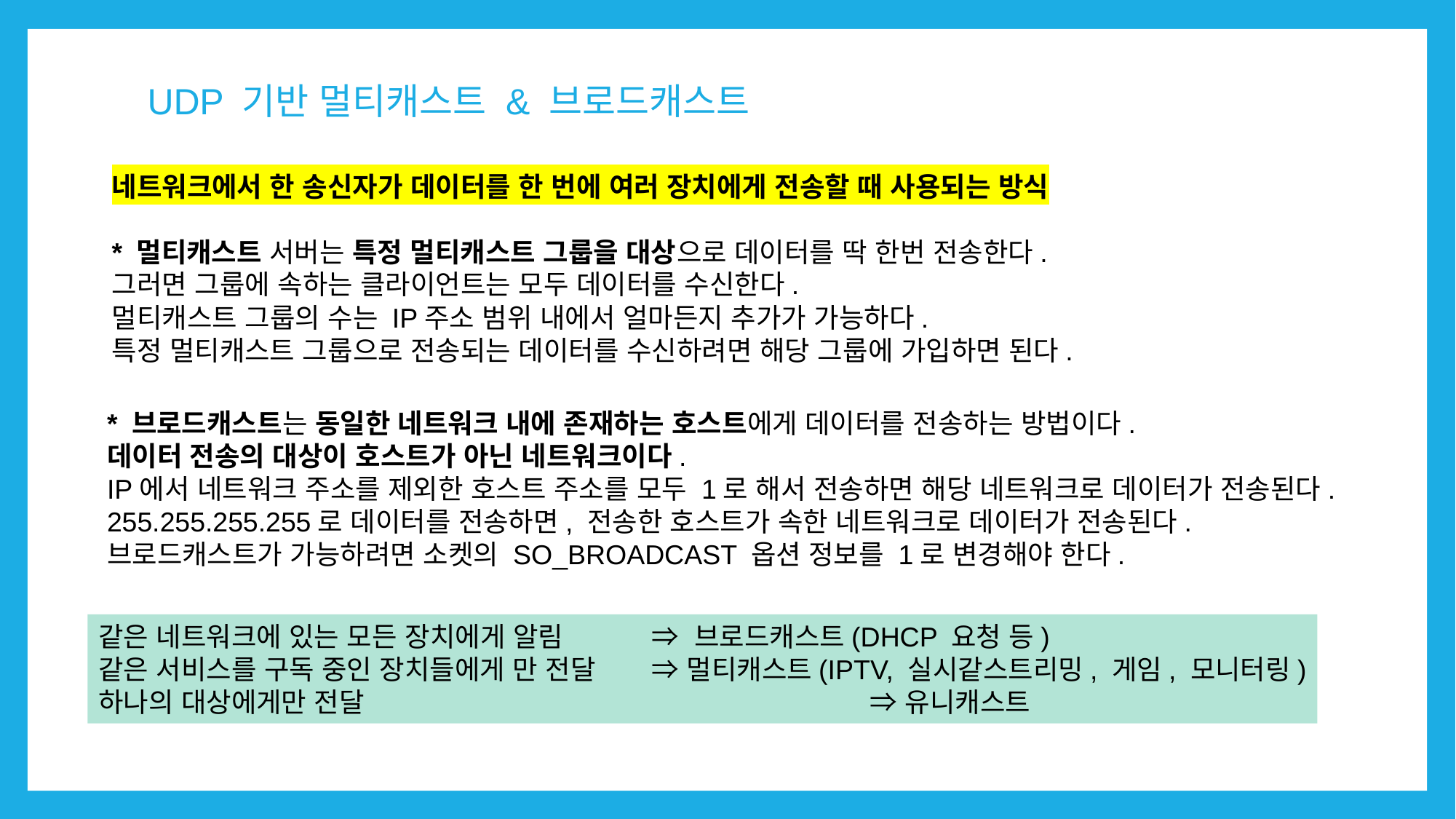

# UDP 기반 멀티캐스트 & 브로드캐스트
네트워크에서 한 송신자가 데이터를 한 번에 여러 장치에게 전송할 때 사용되는 방식

* 멀티캐스트 서버는 특정 멀티캐스트 그룹을 대상으로 데이터를 딱 한번 전송한다.
그러면 그룹에 속하는 클라이언트는 모두 데이터를 수신한다.
멀티캐스트 그룹의 수는 IP주소 범위 내에서 얼마든지 추가가 가능하다.
특정 멀티캐스트 그룹으로 전송되는 데이터를 수신하려면 해당 그룹에 가입하면 된다.
* 브로드캐스트는 동일한 네트워크 내에 존재하는 호스트에게 데이터를 전송하는 방법이다.
데이터 전송의 대상이 호스트가 아닌 네트워크이다.
IP에서 네트워크 주소를 제외한 호스트 주소를 모두 1로 해서 전송하면 해당 네트워크로 데이터가 전송된다.
255.255.255.255로 데이터를 전송하면, 전송한 호스트가 속한 네트워크로 데이터가 전송된다.
브로드캐스트가 가능하려면 소켓의 SO_BROADCAST 옵션 정보를 1로 변경해야 한다.
같은 네트워크에 있는 모든 장치에게 알림	 ⇒  브로드캐스트(DHCP 요청 등)
같은 서비스를 구독 중인 장치들에게 만 전달	 ⇒ 멀티캐스트(IPTV, 실시같스트리밍, 게임, 모니터링)
하나의 대상에게만 전달					 ⇒ 유니캐스트